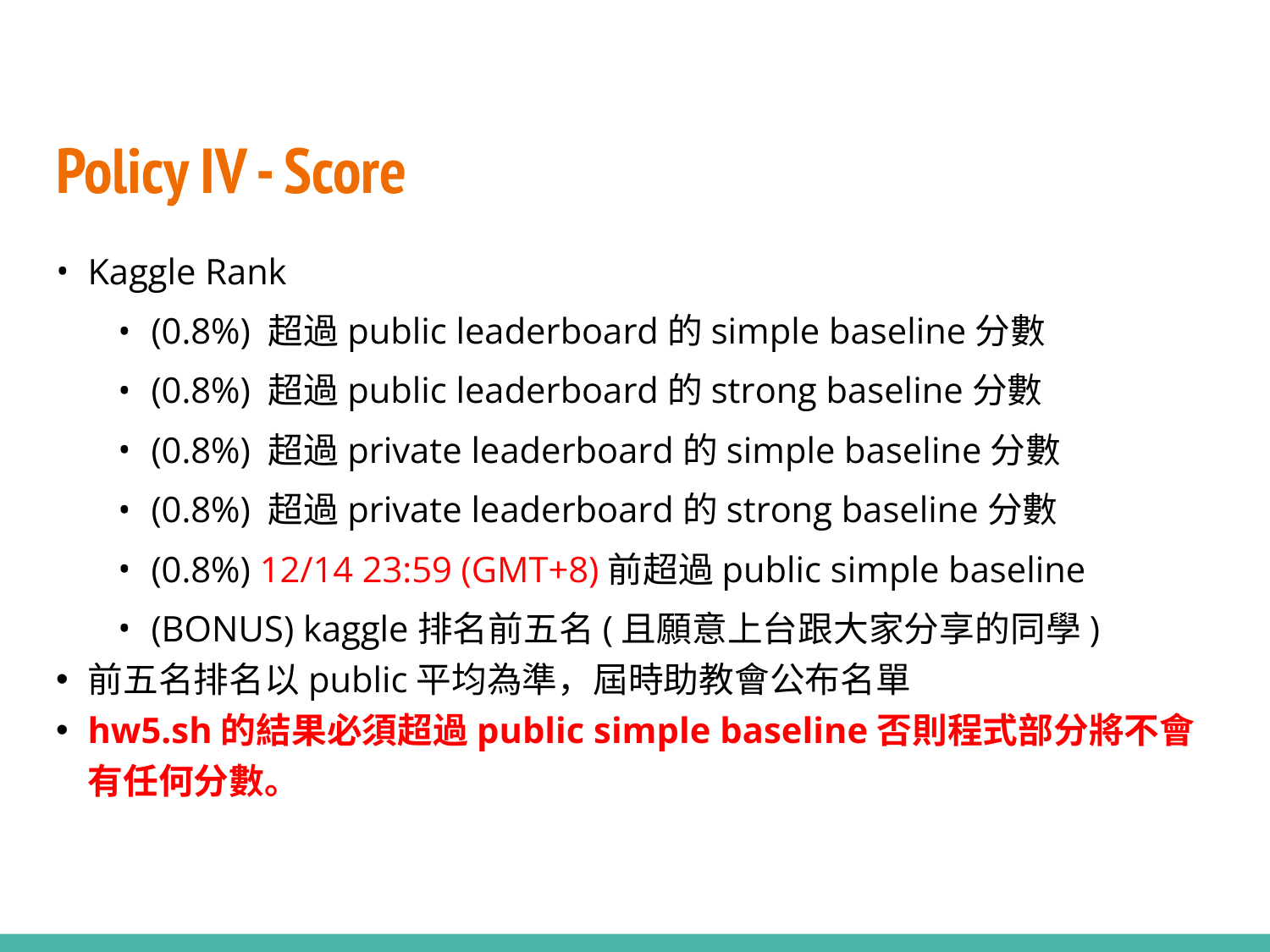

# Policy IV - Score
Kaggle Rank
(0.8%) 超過public leaderboard的simple baseline分數
(0.8%) 超過public leaderboard的strong baseline分數
(0.8%) 超過private leaderboard的simple baseline分數
(0.8%) 超過private leaderboard的strong baseline分數
(0.8%) 12/14 23:59 (GMT+8)前超過public simple baseline
(BONUS) kaggle排名前五名(且願意上台跟大家分享的同學)
前五名排名以public平均為準，屆時助教會公布名單
hw5.sh的結果必須超過public simple baseline否則程式部分將不會有任何分數。